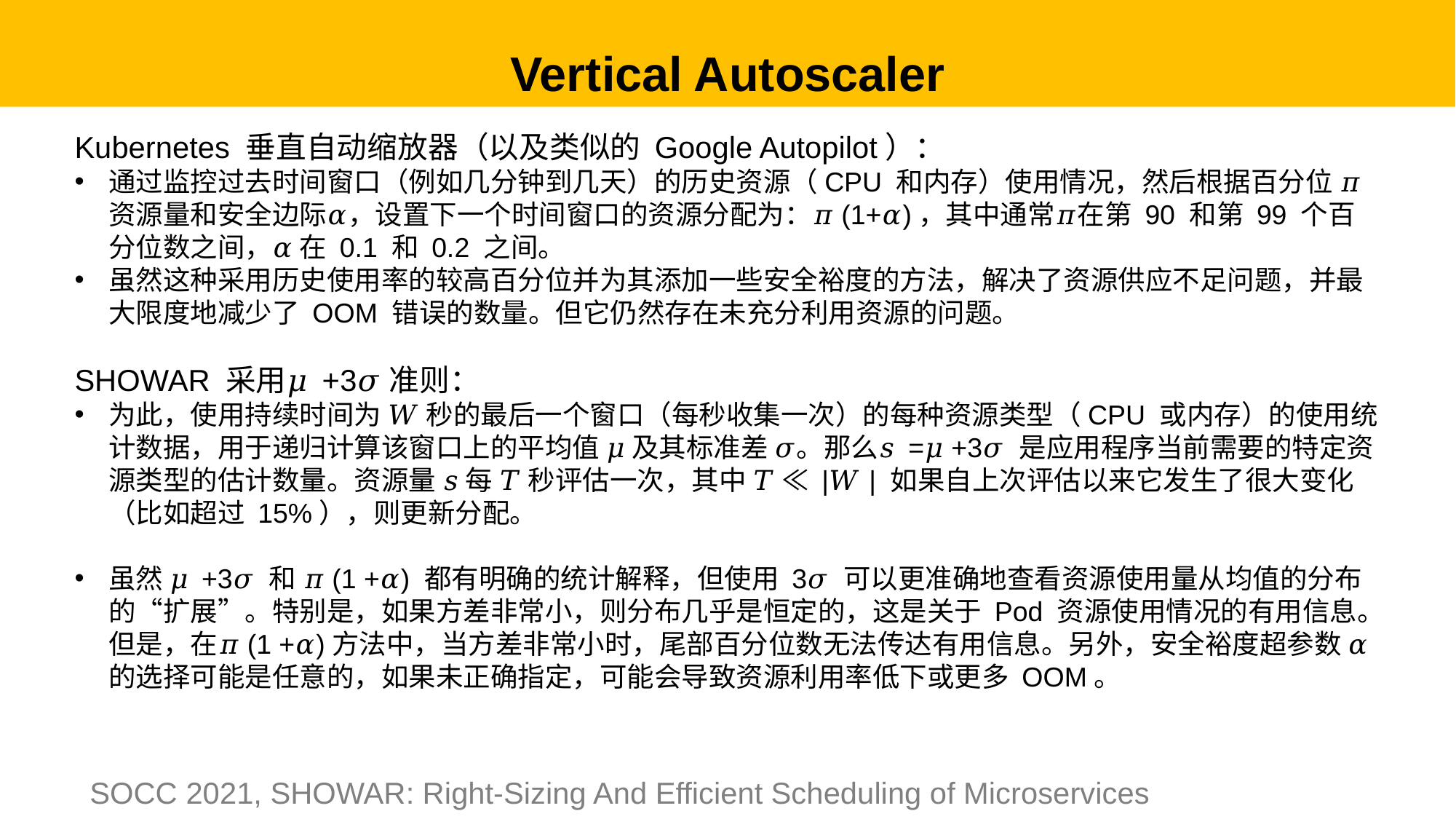

# Vertical Autoscaler
Kubernetes 垂直自动缩放器（以及类似的 Google Autopilot）：
通过监控过去时间窗口（例如几分钟到几天）的历史资源（CPU 和内存）使用情况，然后根据百分位 𝜋 资源量和安全边际𝛼，设置下一个时间窗口的资源分配为：𝜋(1+𝛼)，其中通常𝜋在第 90 和第 99 个百分位数之间，𝛼 在 0.1 和 0.2 之间。
虽然这种采用历史使用率的较高百分位并为其添加一些安全裕度的方法，解决了资源供应不足问题，并最大限度地减少了 OOM 错误的数量。但它仍然存在未充分利用资源的问题。

SHOWAR 采用𝜇 +3𝜎准则：
为此，使用持续时间为 𝑊 秒的最后一个窗口（每秒收集一次）的每种资源类型（CPU 或内存）的使用统计数据，用于递归计算该窗口上的平均值 𝜇 及其标准差 𝜎。那么𝑠 =𝜇 +3𝜎 是应用程序当前需要的特定资源类型的估计数量。资源量 𝑠 每 𝑇 秒评估一次，其中 𝑇 ≪ |𝑊 | 如果自上次评估以来它发生了很大变化（比如超过 15%），则更新分配。

虽然 𝜇 +3𝜎 和 𝜋(1 +𝛼) 都有明确的统计解释，但使用 3𝜎 可以更准确地查看资源使用量从均值的分布的“扩展”。特别是，如果方差非常小，则分布几乎是恒定的，这是关于 Pod 资源使用情况的有用信息。但是，在𝜋(1 +𝛼)方法中，当方差非常小时，尾部百分位数无法传达有用信息。另外，安全裕度超参数 𝛼 的选择可能是任意的，如果未正确指定，可能会导致资源利用率低下或更多 OOM。
SOCC 2021, SHOWAR: Right-Sizing And Efficient Scheduling of Microservices